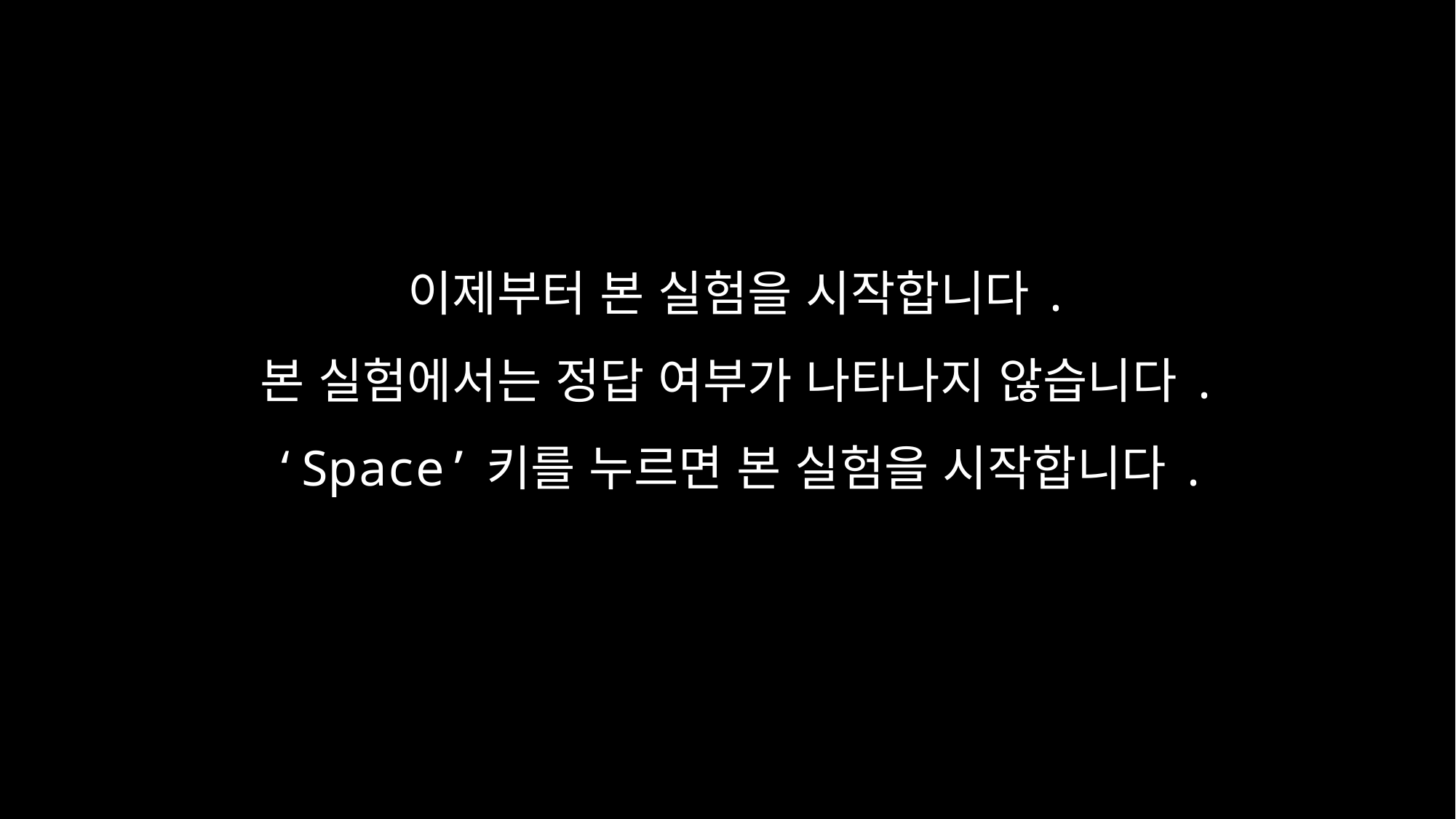

이제부터 본 실험을 시작합니다.
본 실험에서는 정답 여부가 나타나지 않습니다.
‘Space’키를 누르면 본 실험을 시작합니다.